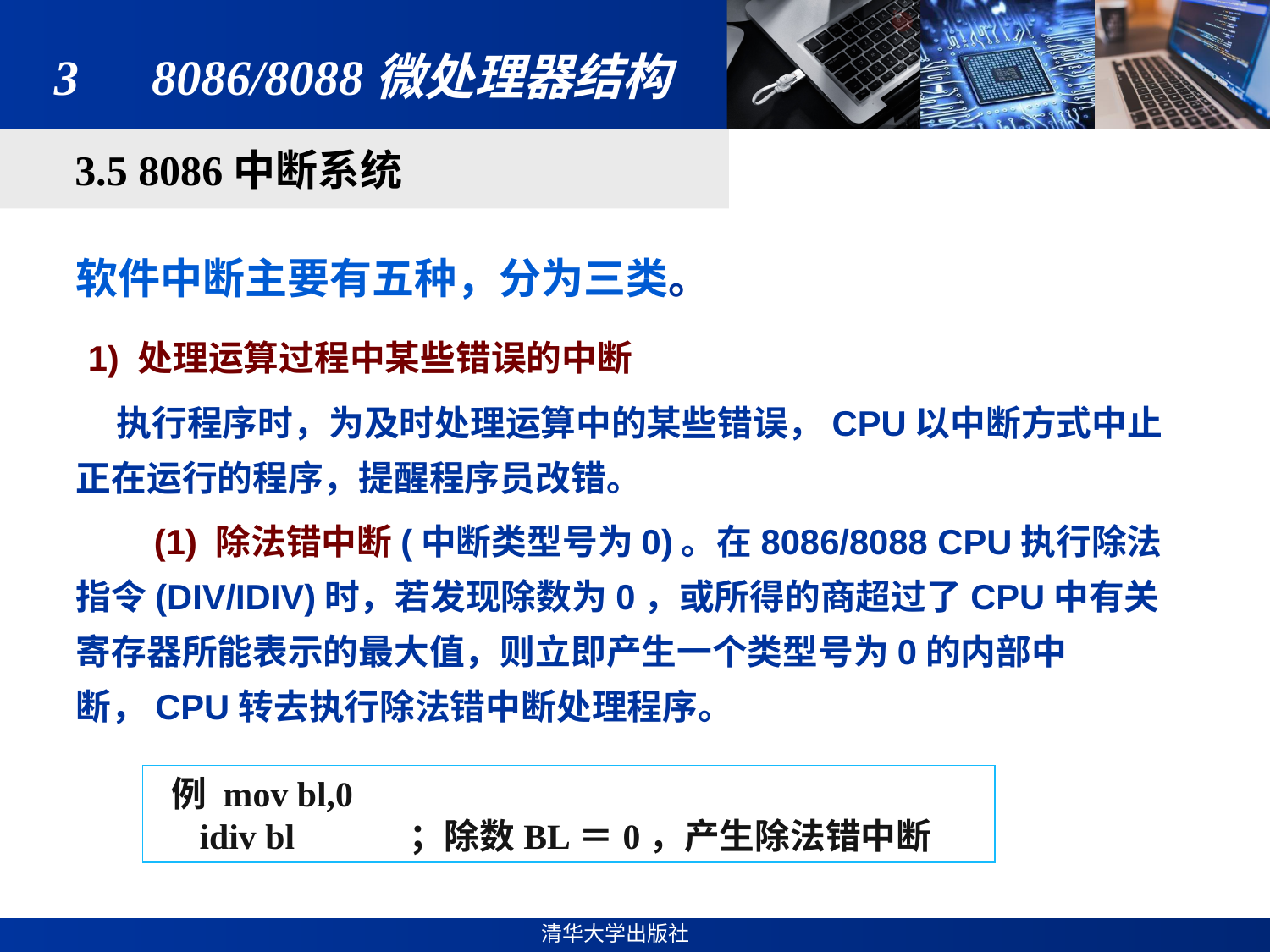

# 3　8086/8088微处理器结构
3.5 8086中断系统

软件中断主要有五种，分为三类。
 1) 处理运算过程中某些错误的中断
    执行程序时，为及时处理运算中的某些错误，CPU以中断方式中止正在运行的程序，提醒程序员改错。
        (1) 除法错中断(中断类型号为0)。在8086/8088 CPU执行除法指令(DIV/IDIV)时，若发现除数为0，或所得的商超过了CPU中有关寄存器所能表示的最大值，则立即产生一个类型号为0的内部中断，CPU转去执行除法错中断处理程序。
 例 mov bl,0
     idiv bl	；除数BL＝0，产生除法错中断